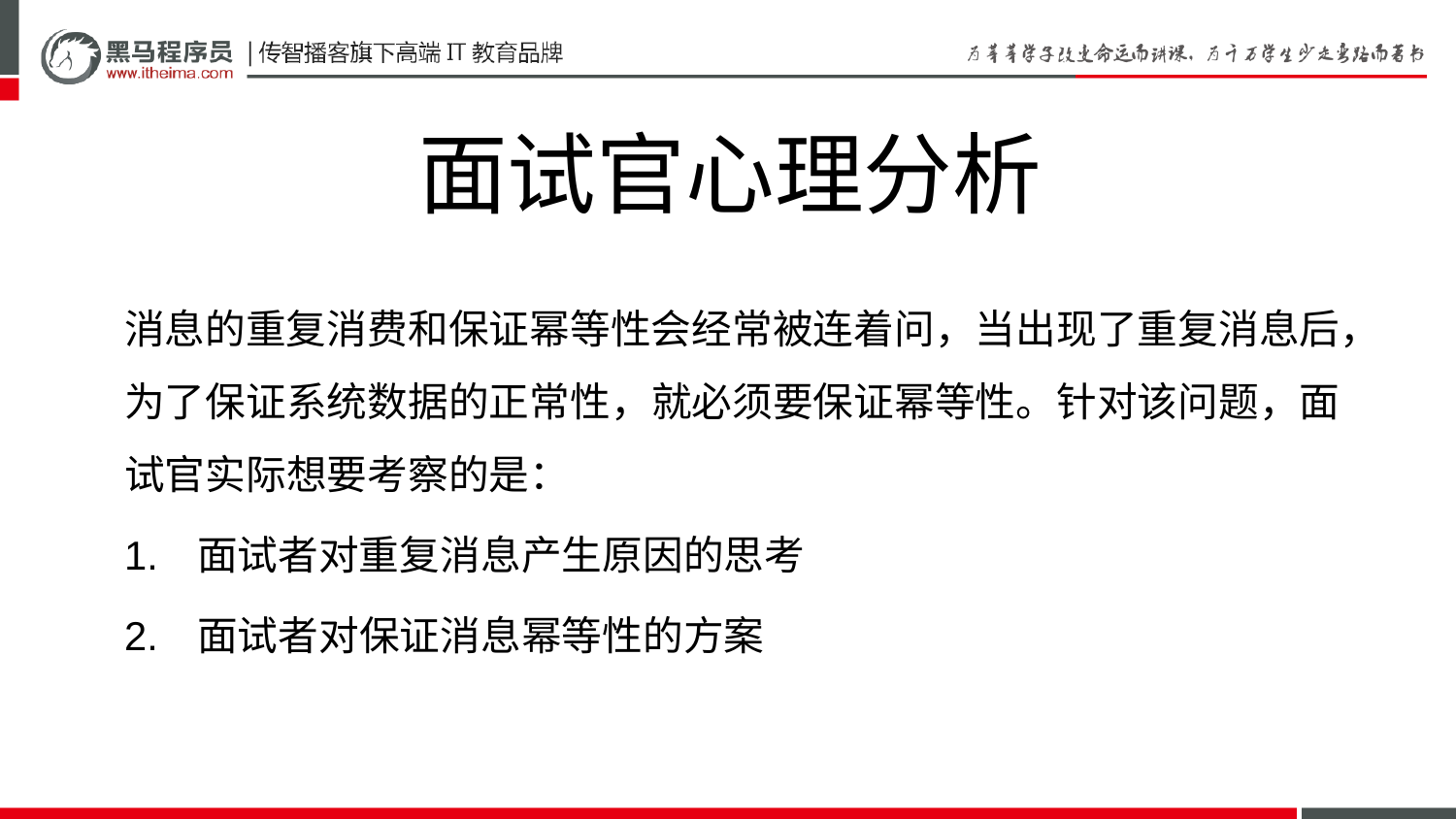

# 面试官心理分析
消息的重复消费和保证幂等性会经常被连着问，当出现了重复消息后，为了保证系统数据的正常性，就必须要保证幂等性。针对该问题，面试官实际想要考察的是：
面试者对重复消息产生原因的思考
面试者对保证消息幂等性的方案